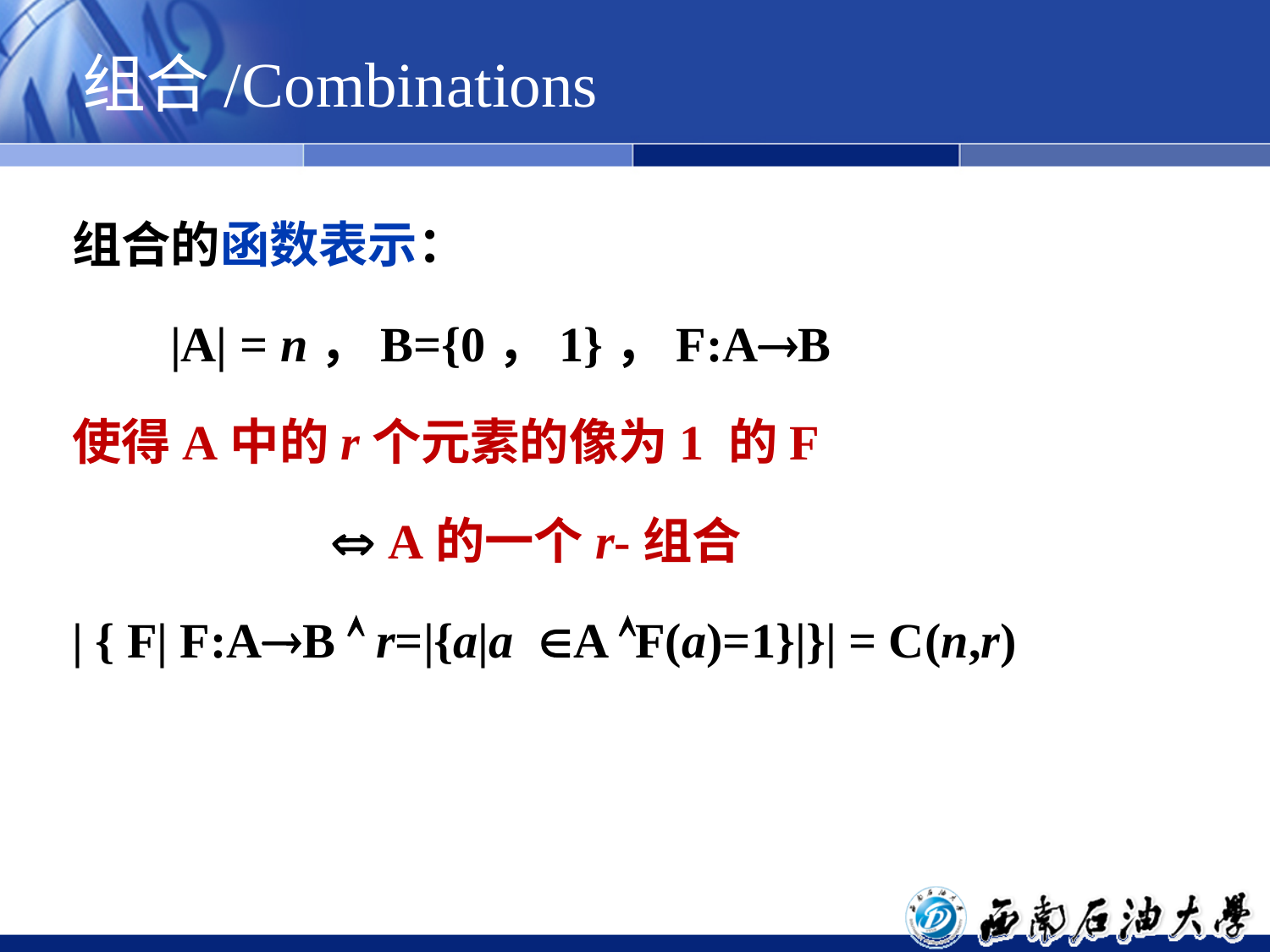

# 组合/Combinations
组合的函数表示：
        |A| = n，B={0，1}，F:A→B
使得A中的r个元素的像为1 的F
                     ⇔ A的一个r-组合
| { F| F:A→B ∧ r=|{a|a ∈A ∧F(a)=1}|}| = C(n,r)